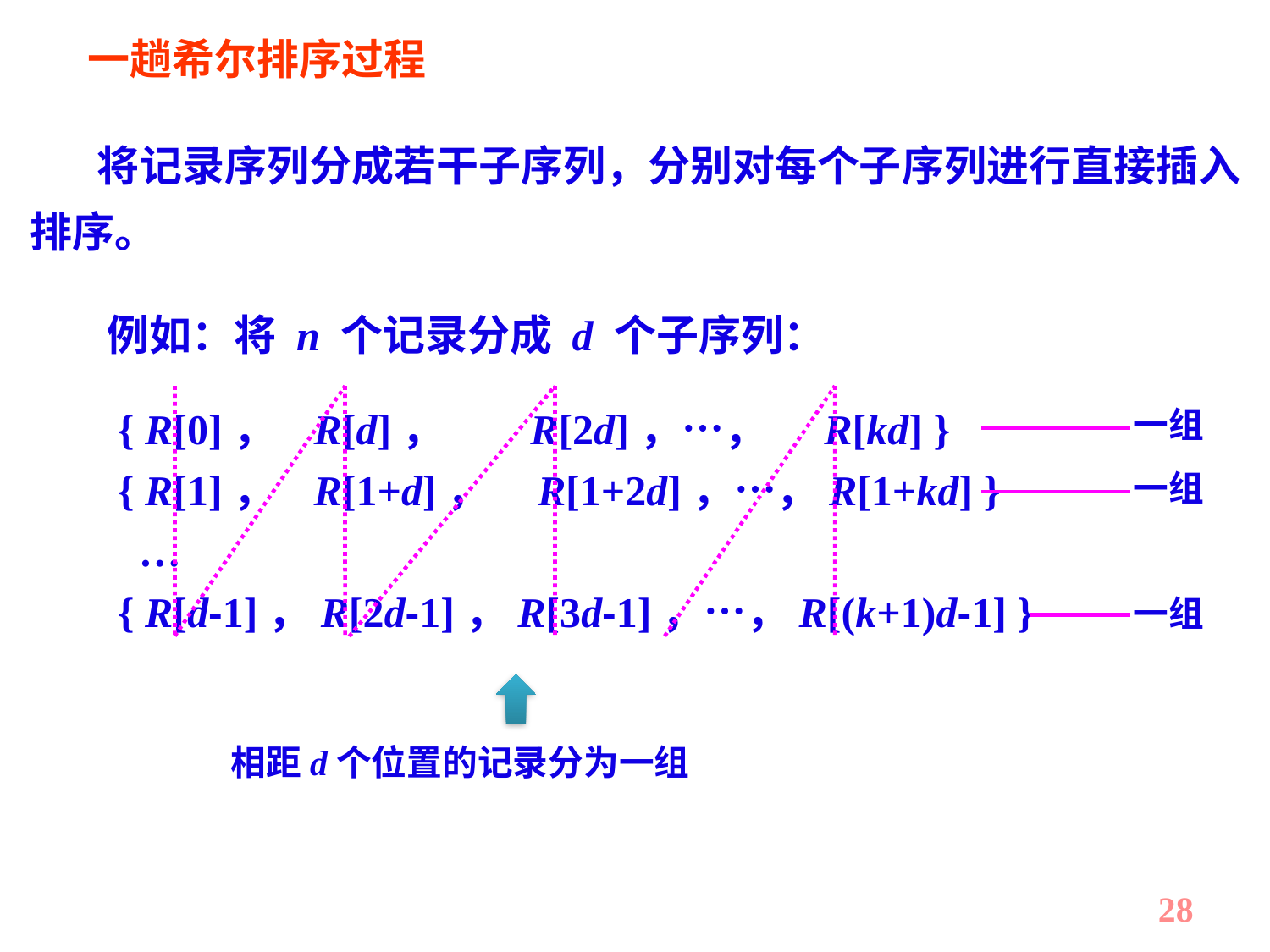

一趟希尔排序过程
      将记录序列分成若干子序列，分别对每个子序列进行直接插入排序。
例如：将 n 个记录分成 d 个子序列：
  { R[0]，   R[d]，        R[2d]，…，     R[kd] }
  { R[1]，   R[1+d]，    R[1+2d]，…，R[1+kd] }
    …
  { R[d-1]，R[2d-1]，R[3d-1]，…，R[(k+1)d-1] }

一组
一组
一组

相距d个位置的记录分为一组
28